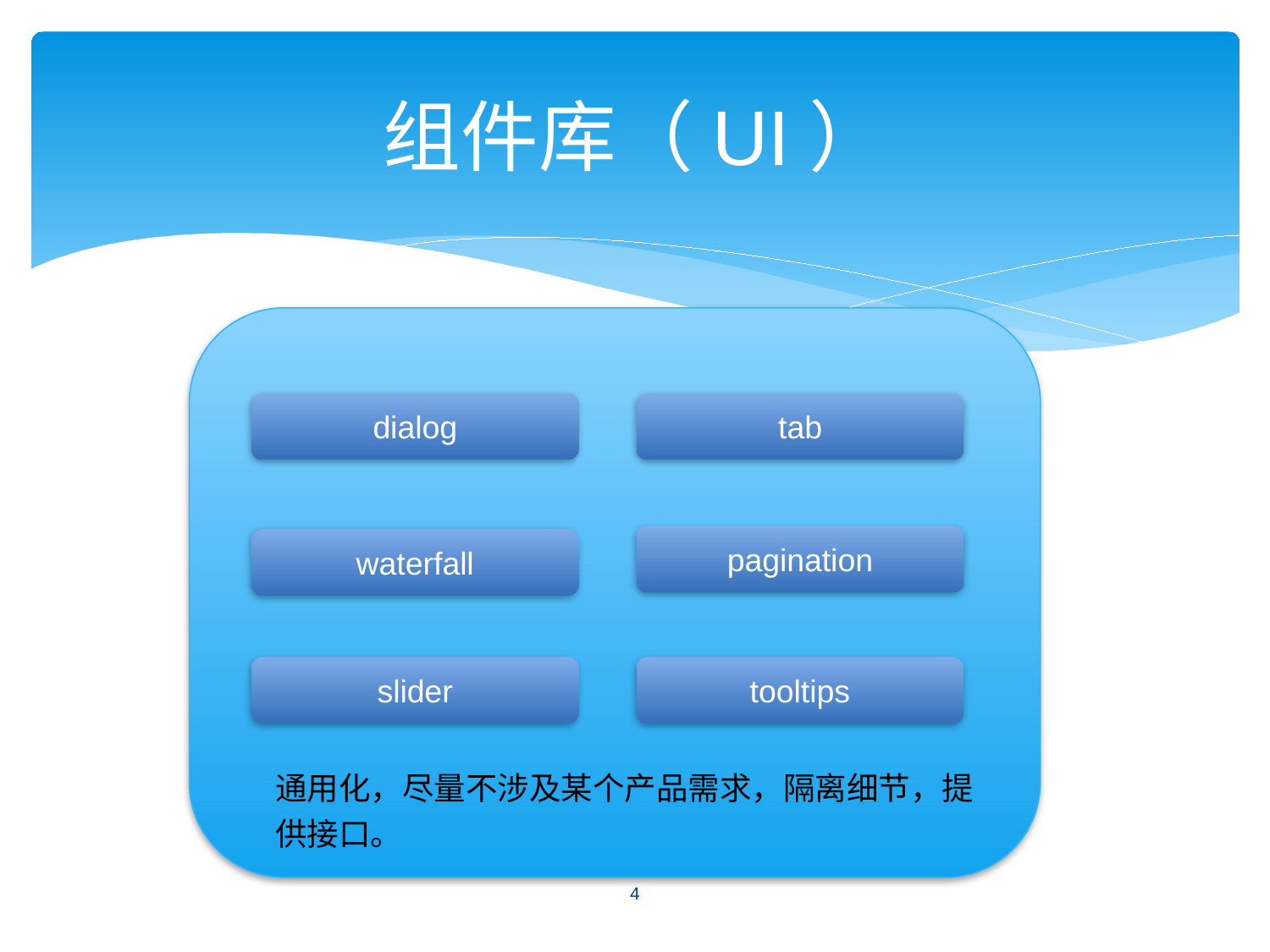

# 组件库（UI）

dialog
tab
pagination
waterfall
slider
tooltips
通用化，尽量不涉及某个产品需求，隔离细节，提供接口。
4